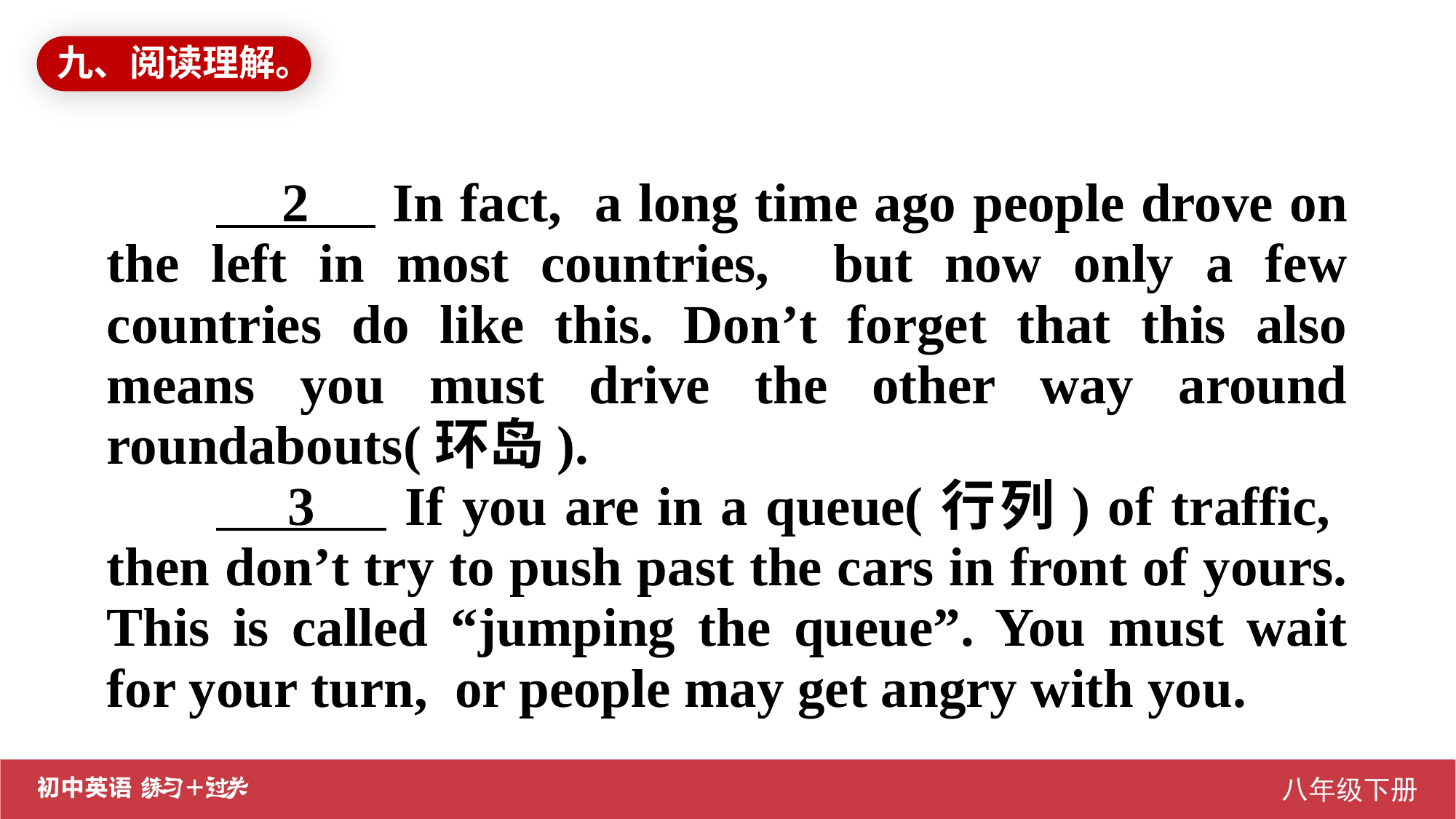

九、阅读理解。

    2     In fact,  a long time ago people drove on the left in most countries,  but now only a few countries do like this. Don’t forget that this also means you must drive the other way around roundabouts(环岛).
    3     If you are in a queue(行列) of traffic,  then don’t try to push past the cars in front of yours. This is called “jumping the queue”. You must wait for your turn,  or people may get angry with you.